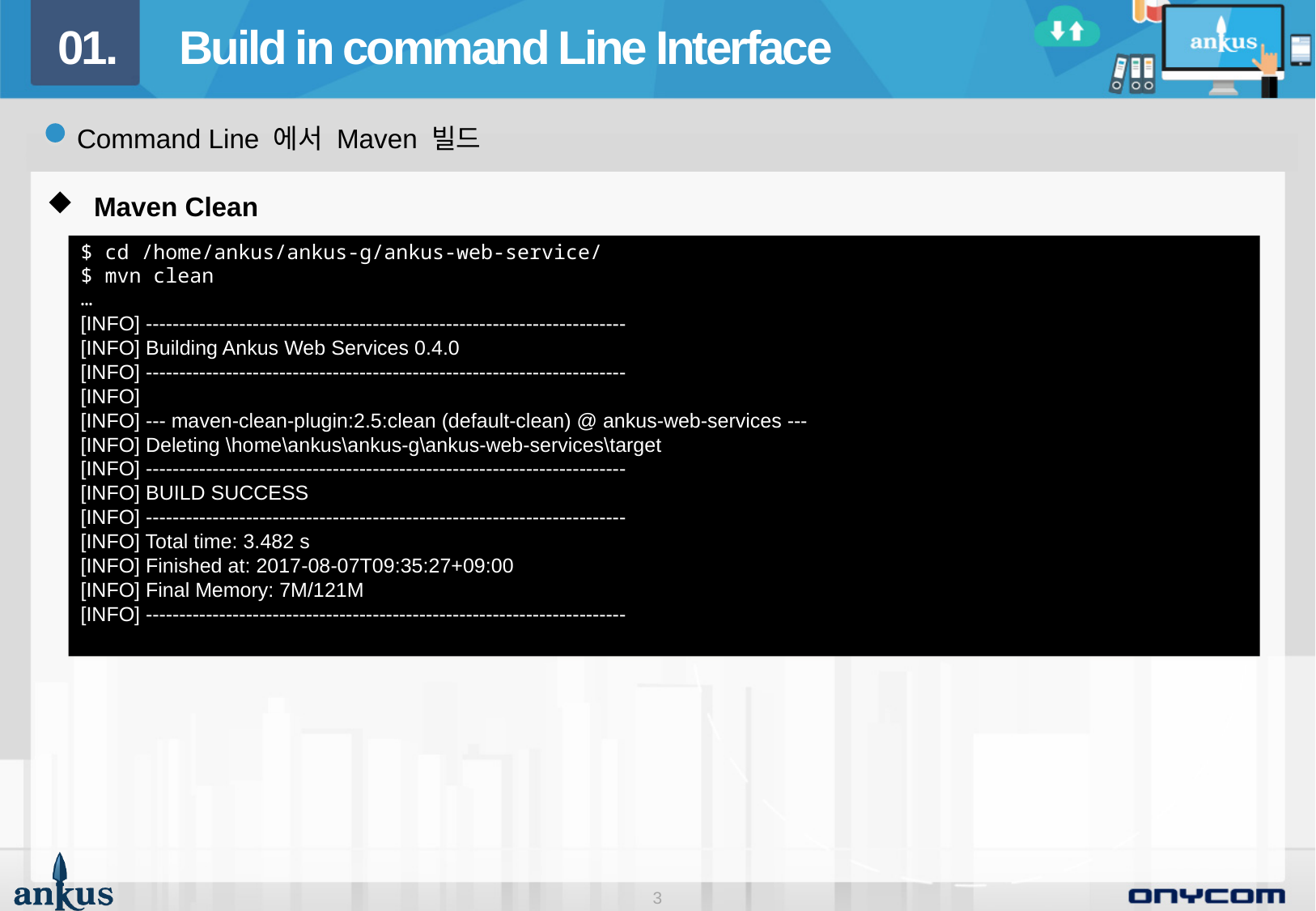

# 01.      Build in command Line Interface
Command Line 에서 Maven 빌드
Maven Clean

$ cd /home/ankus/ankus-g/ankus-web-service/
$ mvn clean
…
[INFO] ------------------------------------------------------------------------
[INFO] Building Ankus Web Services 0.4.0
[INFO] ------------------------------------------------------------------------
[INFO]
[INFO] --- maven-clean-plugin:2.5:clean (default-clean) @ ankus-web-services ---
[INFO] Deleting \home\ankus\ankus-g\ankus-web-services\target
[INFO] ------------------------------------------------------------------------
[INFO] BUILD SUCCESS
[INFO] ------------------------------------------------------------------------
[INFO] Total time: 3.482 s
[INFO] Finished at: 2017-08-07T09:35:27+09:00
[INFO] Final Memory: 7M/121M
[INFO] ------------------------------------------------------------------------